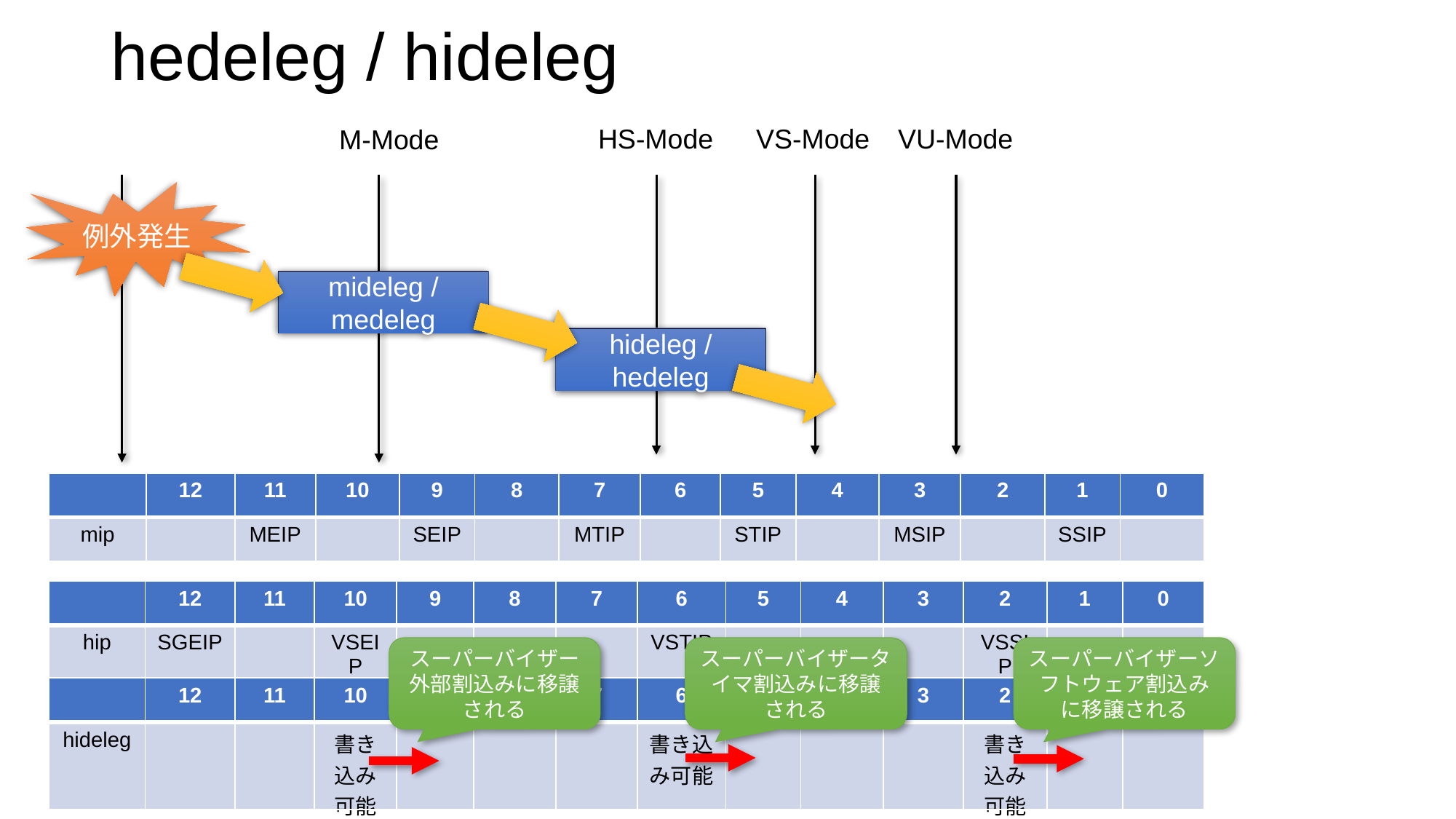

# hedeleg / hideleg
HS-Mode
VS-Mode
VU-Mode
M-Mode
例外発生

mideleg / medeleg

hideleg / hedeleg

|  | 12 | 11 | 10 | 9 | 8 | 7 | 6 | 5 | 4 | 3 | 2 | 1 | 0 |
| --- | --- | --- | --- | --- | --- | --- | --- | --- | --- | --- | --- | --- | --- |
| mip |  | MEIP |  | SEIP |  | MTIP |  | STIP |  | MSIP |  | SSIP |  |
|  | 12 | 11 | 10 | 9 | 8 | 7 | 6 | 5 | 4 | 3 | 2 | 1 | 0 |
| --- | --- | --- | --- | --- | --- | --- | --- | --- | --- | --- | --- | --- | --- |
| hip | SGEIP |  | VSEIP |  |  |  | VSTIP |  |  |  | VSSIP |  |  |
スーパーバイザー外部割込みに移譲される
スーパーバイザータイマ割込みに移譲される
スーパーバイザーソフトウェア割込みに移譲される
|  | 12 | 11 | 10 | 9 | 8 | 7 | 6 | 5 | 4 | 3 | 2 | 1 | 0 |
| --- | --- | --- | --- | --- | --- | --- | --- | --- | --- | --- | --- | --- | --- |
| hideleg |  |  | 書き込み可能 |  |  |  | 書き込み可能 |  |  |  | 書き込み可能 |  |  |